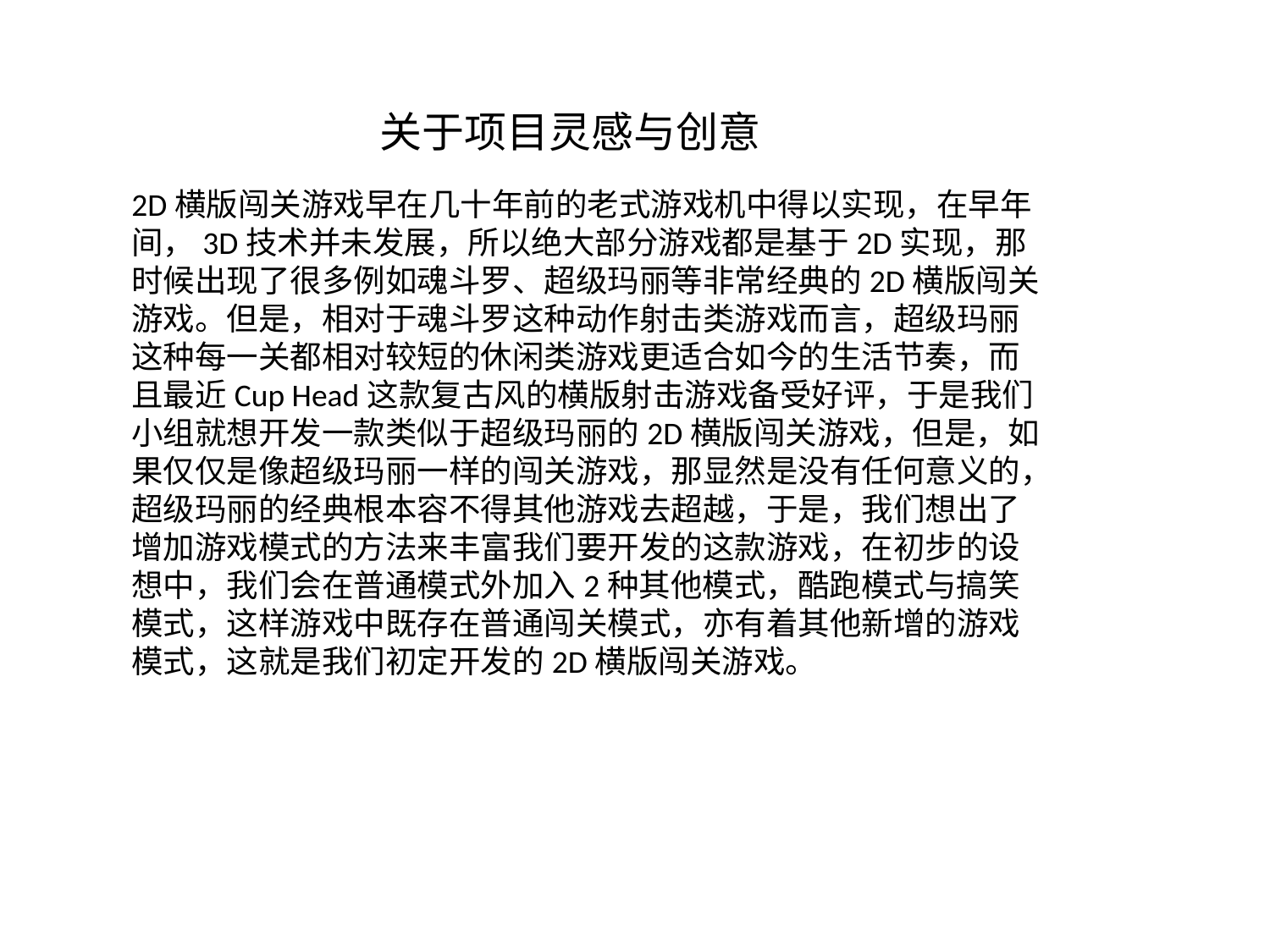

关于项目灵感与创意
2D横版闯关游戏早在几十年前的老式游戏机中得以实现，在早年间，3D技术并未发展，所以绝大部分游戏都是基于2D实现，那时候出现了很多例如魂斗罗、超级玛丽等非常经典的2D横版闯关游戏。但是，相对于魂斗罗这种动作射击类游戏而言，超级玛丽这种每一关都相对较短的休闲类游戏更适合如今的生活节奏，而且最近Cup Head这款复古风的横版射击游戏备受好评，于是我们小组就想开发一款类似于超级玛丽的2D横版闯关游戏，但是，如果仅仅是像超级玛丽一样的闯关游戏，那显然是没有任何意义的，超级玛丽的经典根本容不得其他游戏去超越，于是，我们想出了增加游戏模式的方法来丰富我们要开发的这款游戏，在初步的设想中，我们会在普通模式外加入2种其他模式，酷跑模式与搞笑模式，这样游戏中既存在普通闯关模式，亦有着其他新增的游戏模式，这就是我们初定开发的2D横版闯关游戏。